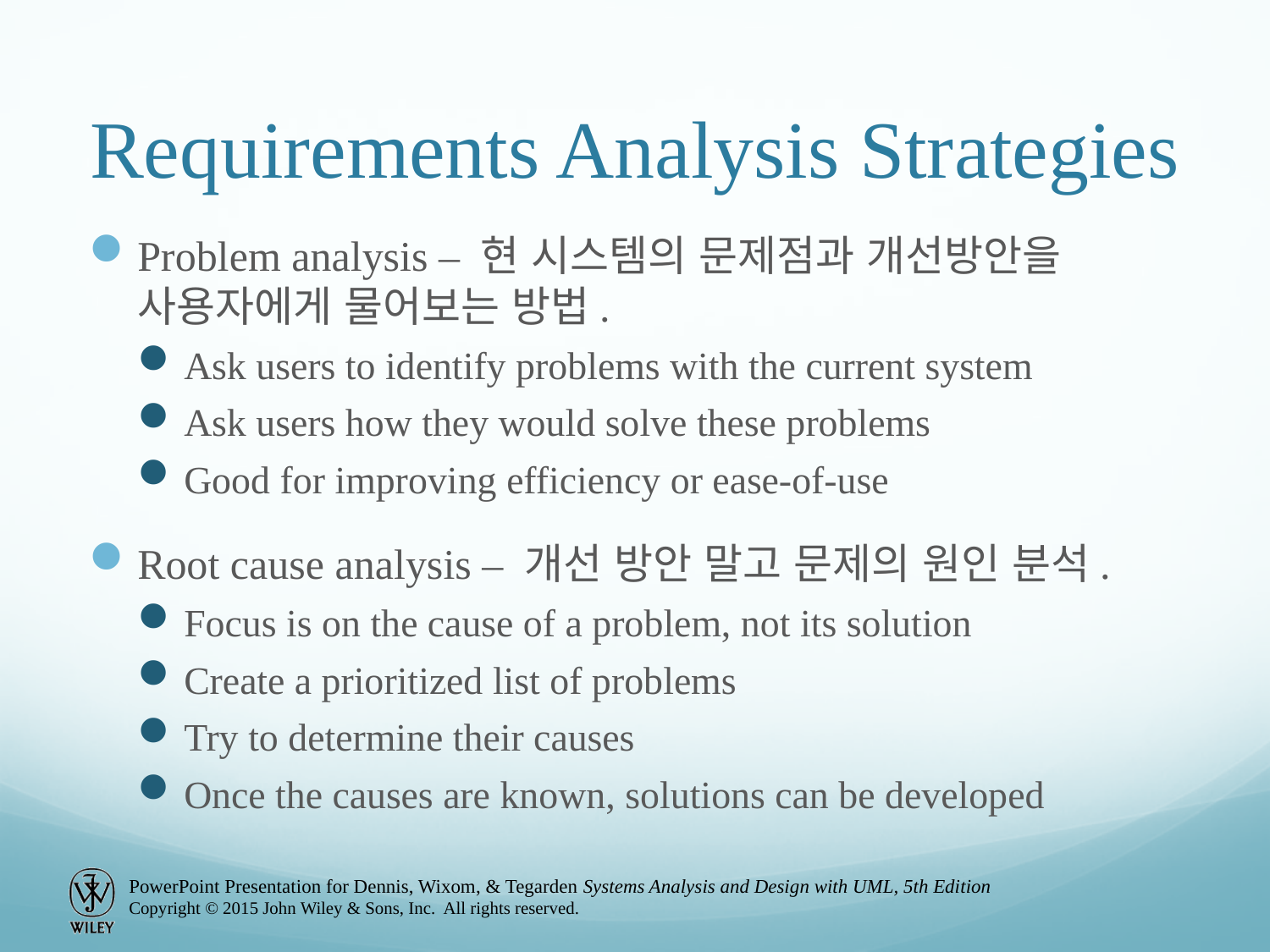

# Requirements Analysis Strategies
Problem analysis – 현 시스템의 문제점과 개선방안을 사용자에게 물어보는 방법.
Ask users to identify problems with the current system
Ask users how they would solve these problems
Good for improving efficiency or ease-of-use
Root cause analysis – 개선 방안 말고 문제의 원인 분석.
Focus is on the cause of a problem, not its solution
Create a prioritized list of problems
Try to determine their causes
Once the causes are known, solutions can be developed